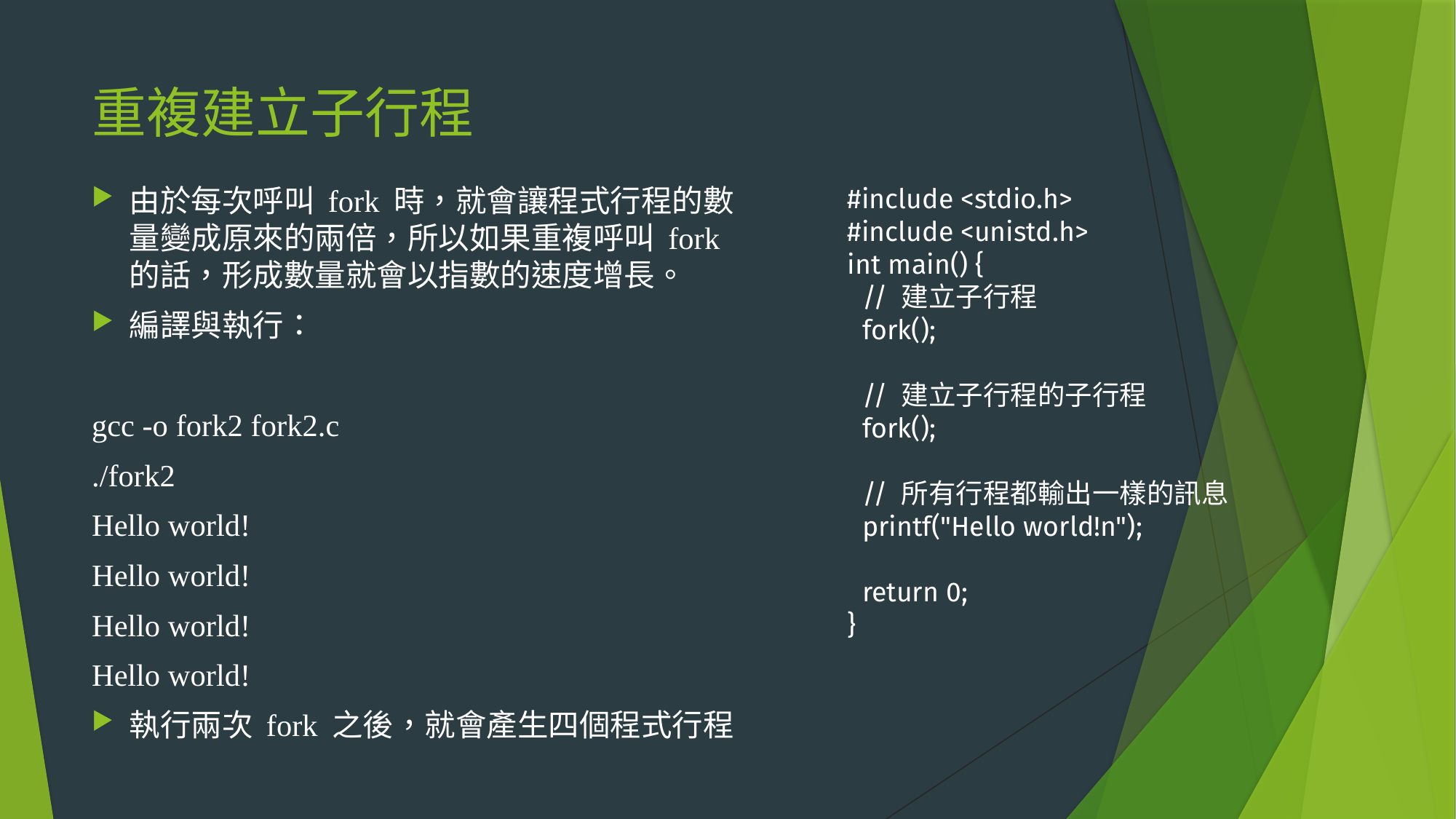

# 重複建立子行程
由於每次呼叫 fork 時，就會讓程式行程的數量變成原來的兩倍，所以如果重複呼叫 fork 的話，形成數量就會以指數的速度增長。
編譯與執行：

gcc -o fork2 fork2.c
./fork2
Hello world!
Hello world!
Hello world!
Hello world!
執行兩次 fork 之後，就會產生四個程式行程

#include <stdio.h>
#include <unistd.h>
int main() {
  // 建立子行程
  fork();

  // 建立子行程的子行程
  fork();

  // 所有行程都輸出一樣的訊息
  printf("Hello world!n");

  return 0;
}